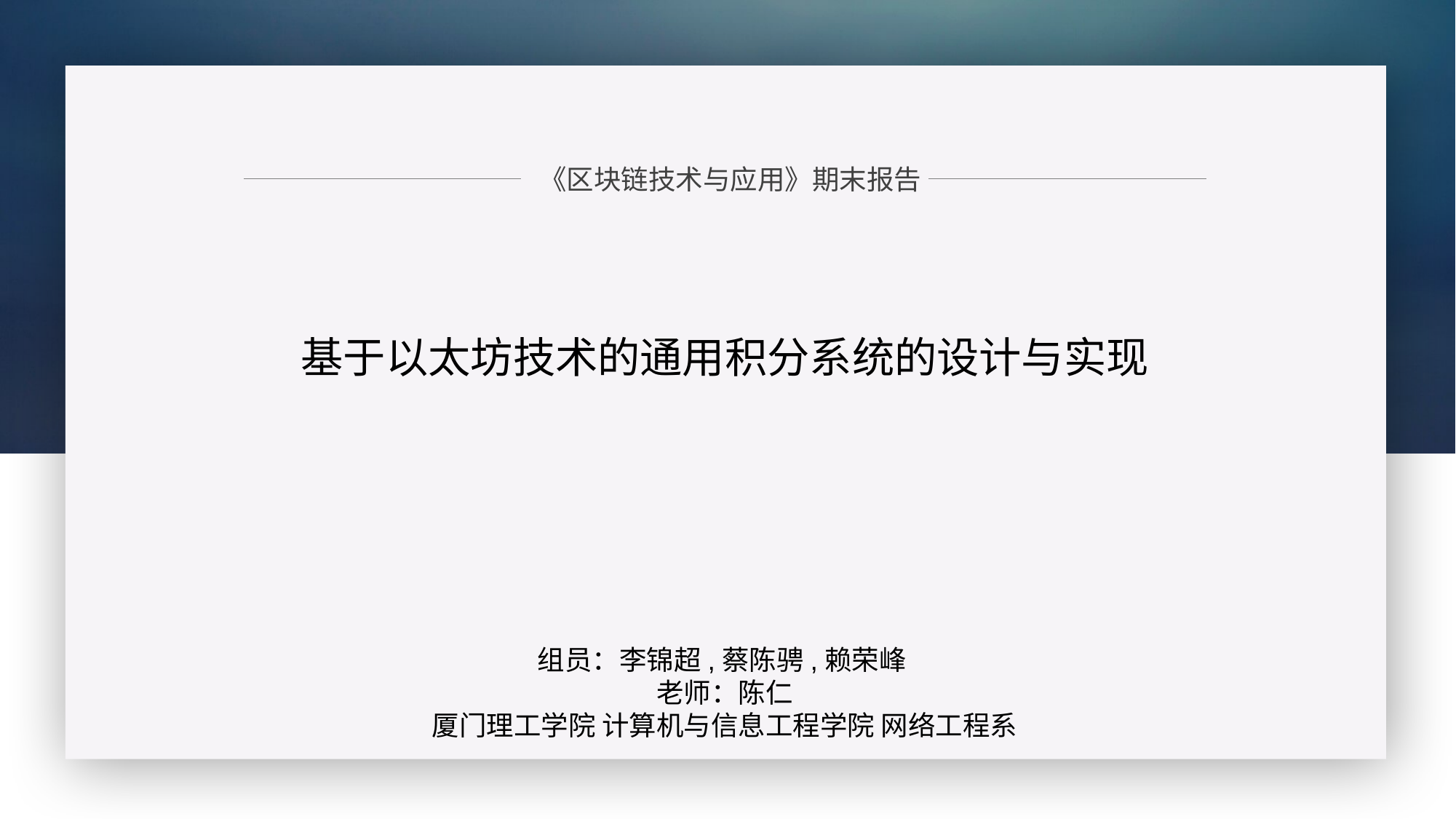

《区块链技术与应用》期末报告
基于以太坊技术的通用积分系统的设计与实现
组员：李锦超,蔡陈骋,赖荣峰
老师：陈仁
厦门理工学院 计算机与信息工程学院 网络工程系